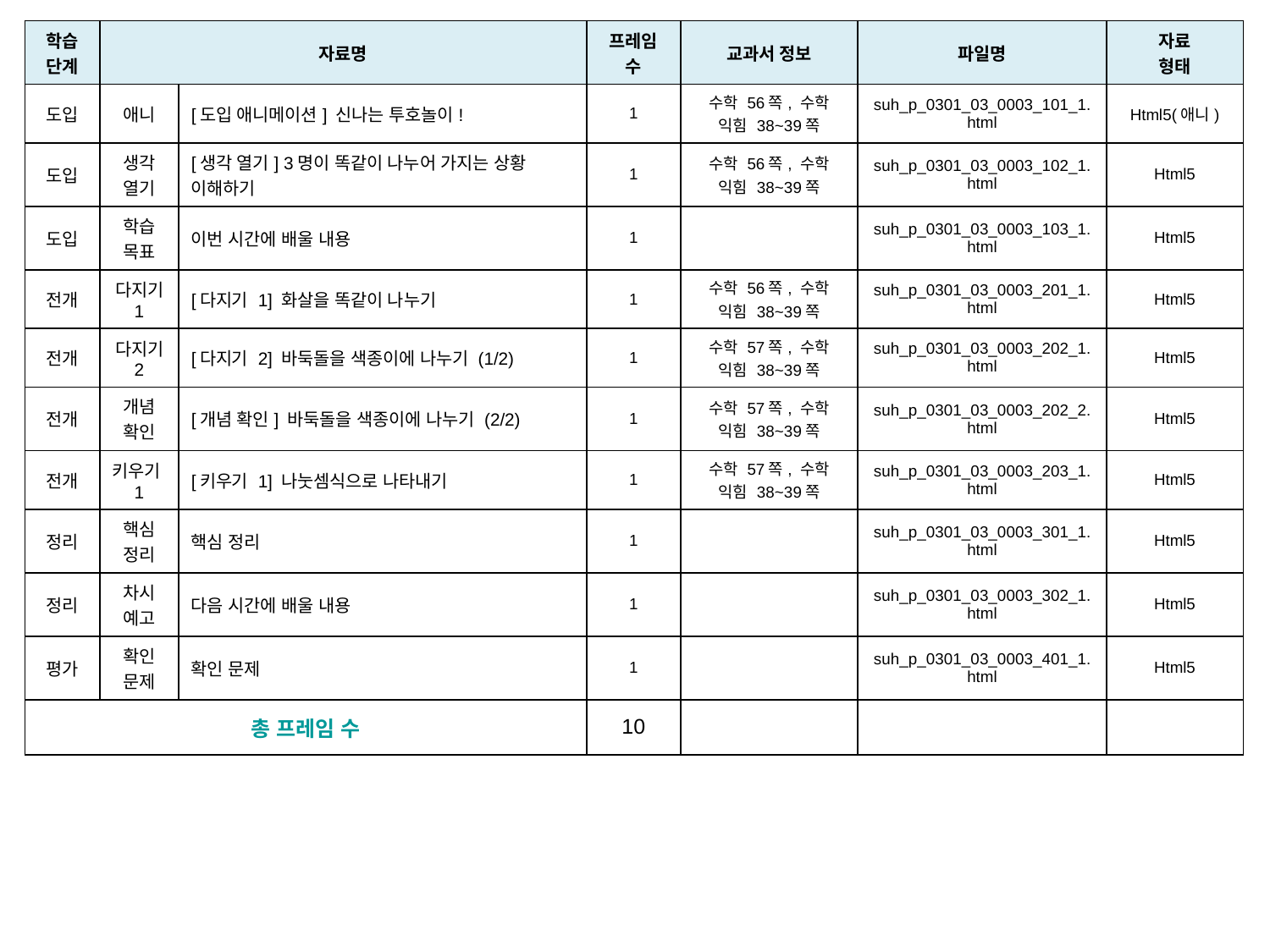

| 학습 단계 | 자료명 |  | 프레임 수 | 교과서 정보 | 파일명 | 자료 형태 |
| --- | --- | --- | --- | --- | --- | --- |
| 도입 | 애니 | [도입 애니메이션] 신나는 투호놀이! | 1 | 수학 56쪽, 수학 익힘 38~39쪽 | suh\_p\_0301\_03\_0003\_101\_1.html | Html5(애니) |
| 도입 | 생각 열기 | [생각 열기] 3명이 똑같이 나누어 가지는 상황 이해하기 | 1 | 수학 56쪽, 수학 익힘 38~39쪽 | suh\_p\_0301\_03\_0003\_102\_1.html | Html5 |
| 도입 | 학습 목표 | 이번 시간에 배울 내용 | 1 |  | suh\_p\_0301\_03\_0003\_103\_1.html | Html5 |
| 전개 | 다지기 1 | [다지기 1] 화살을 똑같이 나누기 | 1 | 수학 56쪽, 수학 익힘 38~39쪽 | suh\_p\_0301\_03\_0003\_201\_1.html | Html5 |
| 전개 | 다지기 2 | [다지기 2] 바둑돌을 색종이에 나누기 (1/2) | 1 | 수학 57쪽, 수학 익힘 38~39쪽 | suh\_p\_0301\_03\_0003\_202\_1.html | Html5 |
| 전개 | 개념 확인 | [개념 확인] 바둑돌을 색종이에 나누기 (2/2) | 1 | 수학 57쪽, 수학 익힘 38~39쪽 | suh\_p\_0301\_03\_0003\_202\_2.html | Html5 |
| 전개 | 키우기1 | [키우기 1] 나눗셈식으로 나타내기 | 1 | 수학 57쪽, 수학 익힘 38~39쪽 | suh\_p\_0301\_03\_0003\_203\_1.html | Html5 |
| 정리 | 핵심 정리 | 핵심 정리 | 1 |  | suh\_p\_0301\_03\_0003\_301\_1.html | Html5 |
| 정리 | 차시 예고 | 다음 시간에 배울 내용 | 1 |  | suh\_p\_0301\_03\_0003\_302\_1.html | Html5 |
| 평가 | 확인 문제 | 확인 문제 | 1 |  | suh\_p\_0301\_03\_0003\_401\_1.html | Html5 |
| 총 프레임 수 |  |  | 10 |  |  |  |